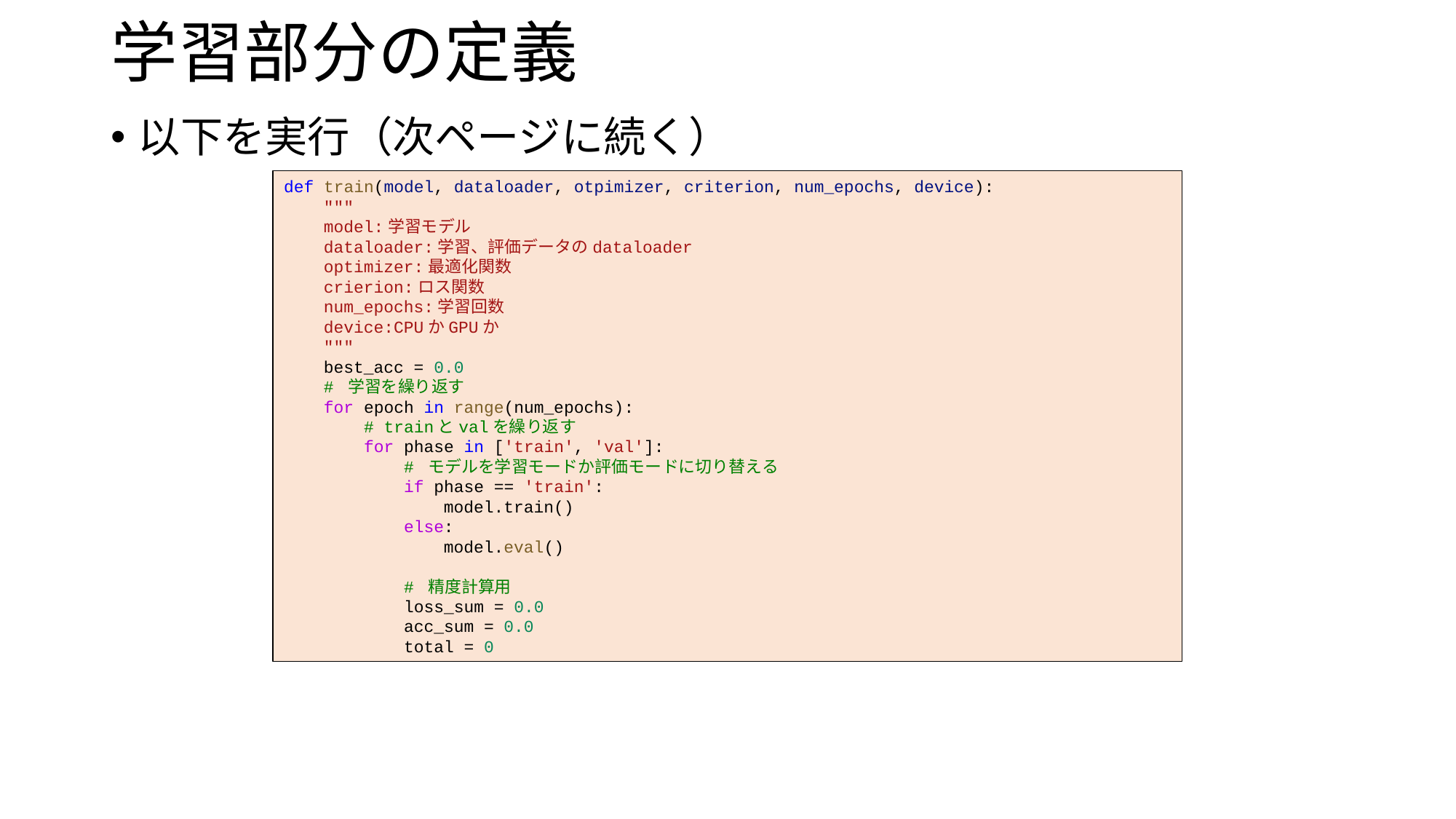

# 学習部分の定義
以下を実行（次ページに続く）

def train(model, dataloader, otpimizer, criterion, num_epochs, device):
    """
    model:学習モデル
    dataloader:学習、評価データのdataloader
    optimizer:最適化関数
    crierion:ロス関数
    num_epochs:学習回数
    device:CPUかGPUか
    """
    best_acc = 0.0
    # 学習を繰り返す
    for epoch in range(num_epochs):
        # trainとvalを繰り返す
        for phase in ['train', 'val']:
            # モデルを学習モードか評価モードに切り替える
            if phase == 'train':
                model.train()
            else:
                model.eval()

            # 精度計算用
            loss_sum = 0.0
            acc_sum = 0.0
            total = 0